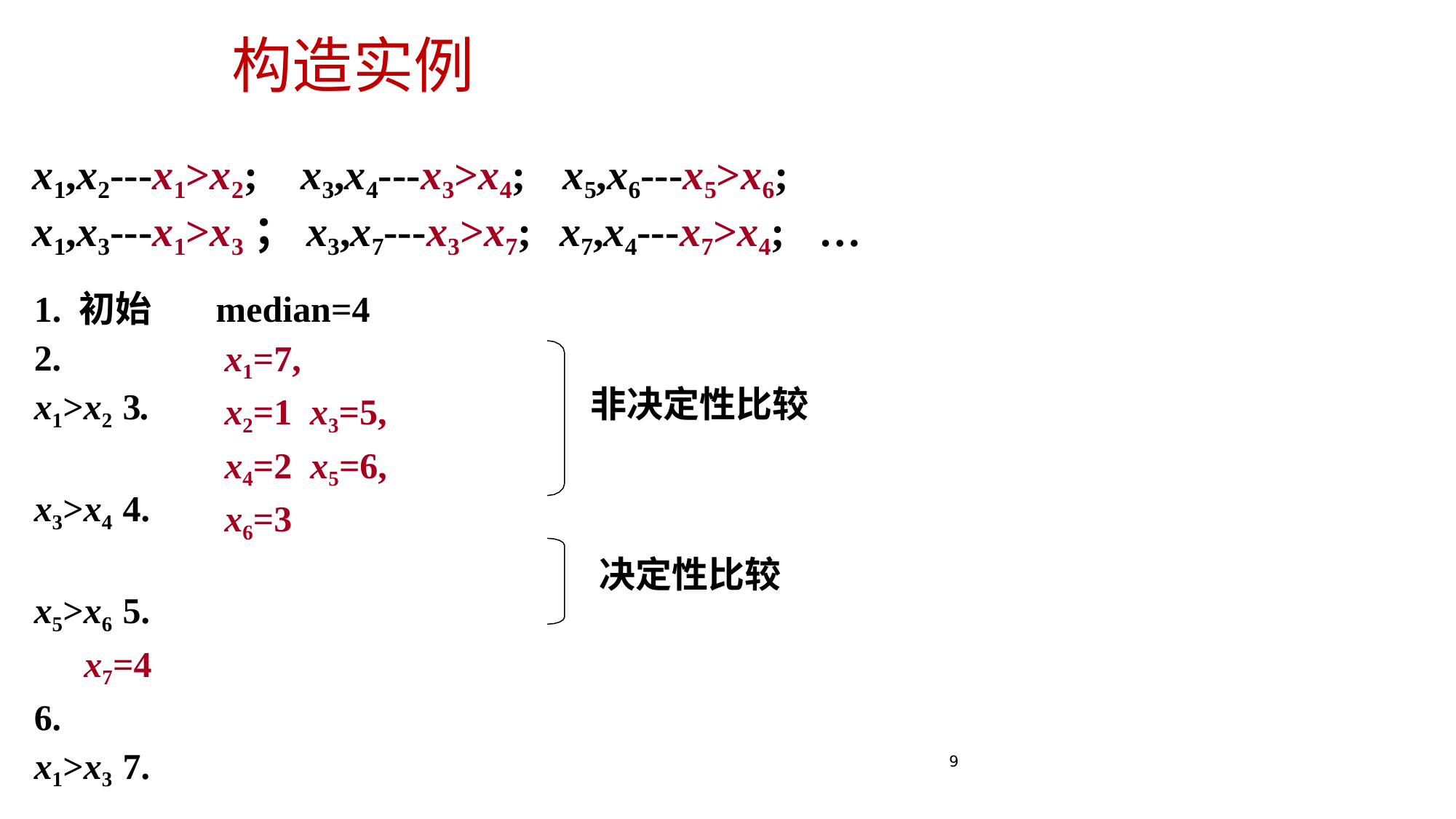

# 构造实例
x1,x2---x1>x2;	x3,x4---x3>x4;
x1,x3---x1>x3；x3,x7---x3>x7;
x5,x6---x5>x6;
x7,x4---x7>x4;	…
1. 初始 2.	x1>x2  3.	x3>x4  4.	x5>x6  5.	x7=4  6.	x1>x3  7.	x3>x7  8.	…
median=4  x1=7,	x2=1  x3=5, x4=2  x5=6, x6=3

非决定性比较

决定性比较
9